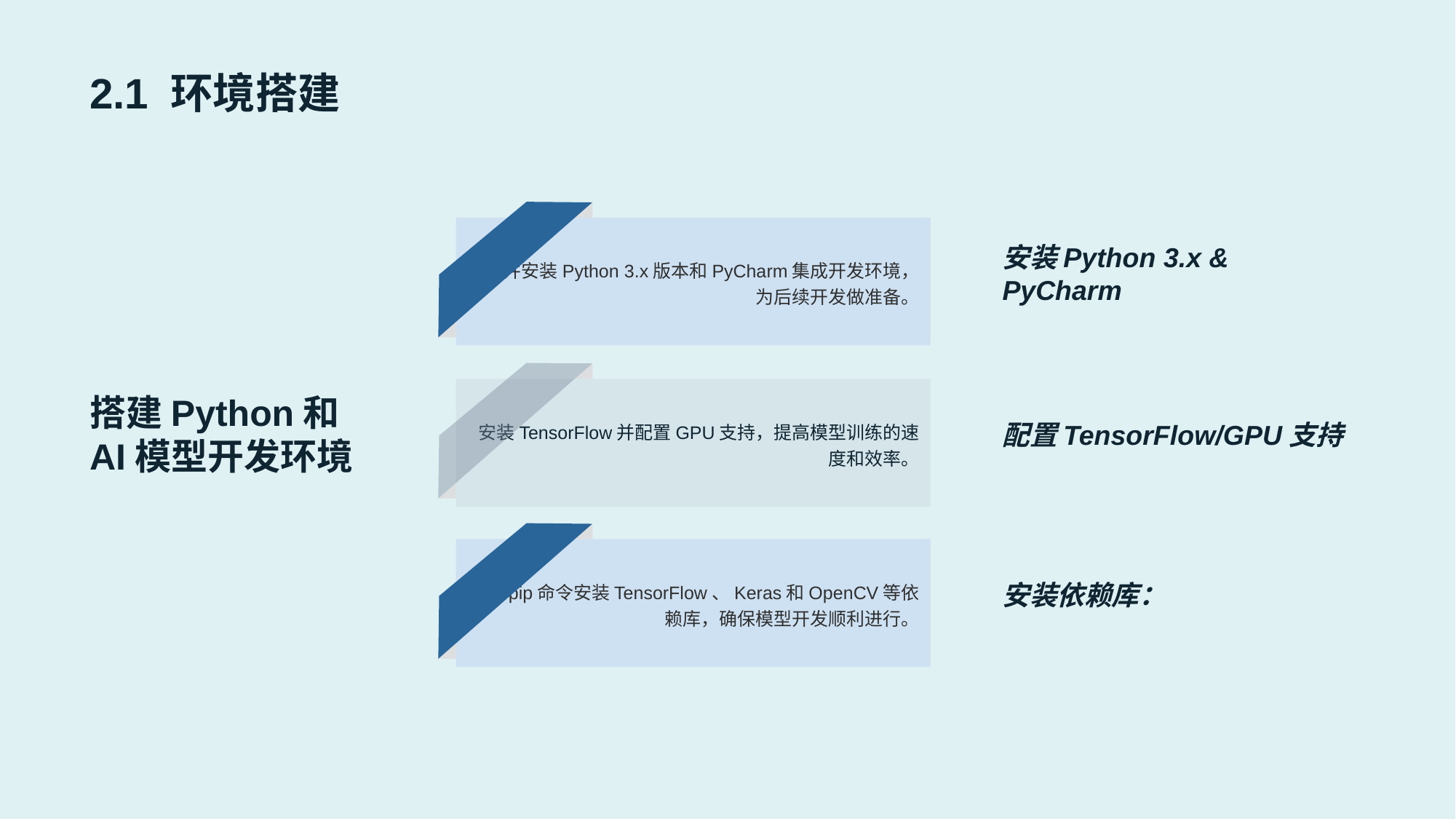

# 2.1 环境搭建

下载并安装Python 3.x版本和PyCharm集成开发环境，为后续开发做准备。
安装Python 3.x & PyCharm
搭建Python和AI模型开发环境

安装TensorFlow并配置GPU支持，提高模型训练的速度和效率。
配置TensorFlow/GPU支持

使用pip命令安装TensorFlow、Keras和OpenCV等依赖库，确保模型开发顺利进行。
安装依赖库：